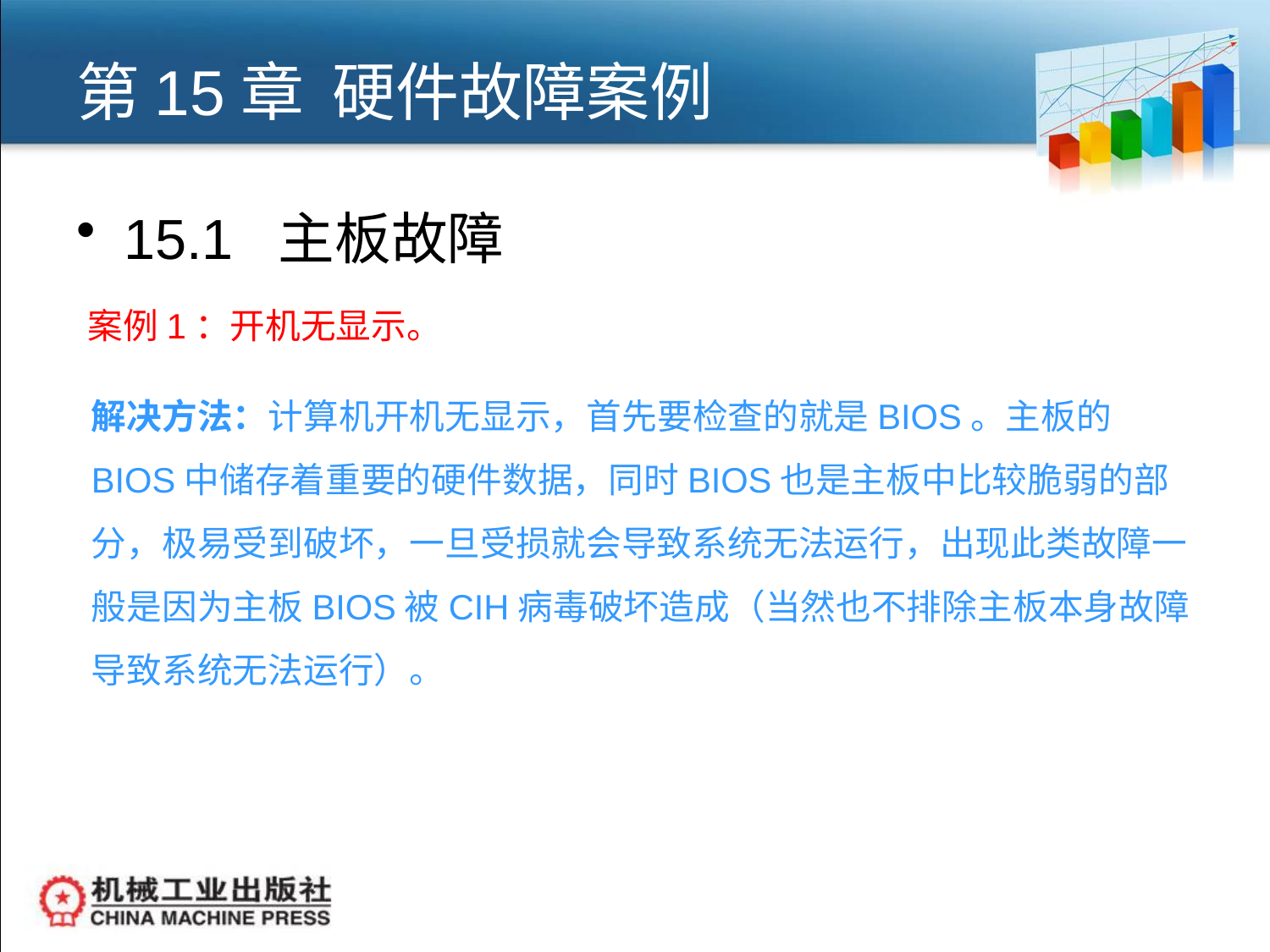

# 第15章  硬件故障案例
15.1  主板故障
案例1：开机无显示。
解决方法：计算机开机无显示，首先要检查的就是BIOS。主板的BIOS中储存着重要的硬件数据，同时BIOS也是主板中比较脆弱的部分，极易受到破坏，一旦受损就会导致系统无法运行，出现此类故障一般是因为主板BIOS被CIH病毒破坏造成（当然也不排除主板本身故障导致系统无法运行）。